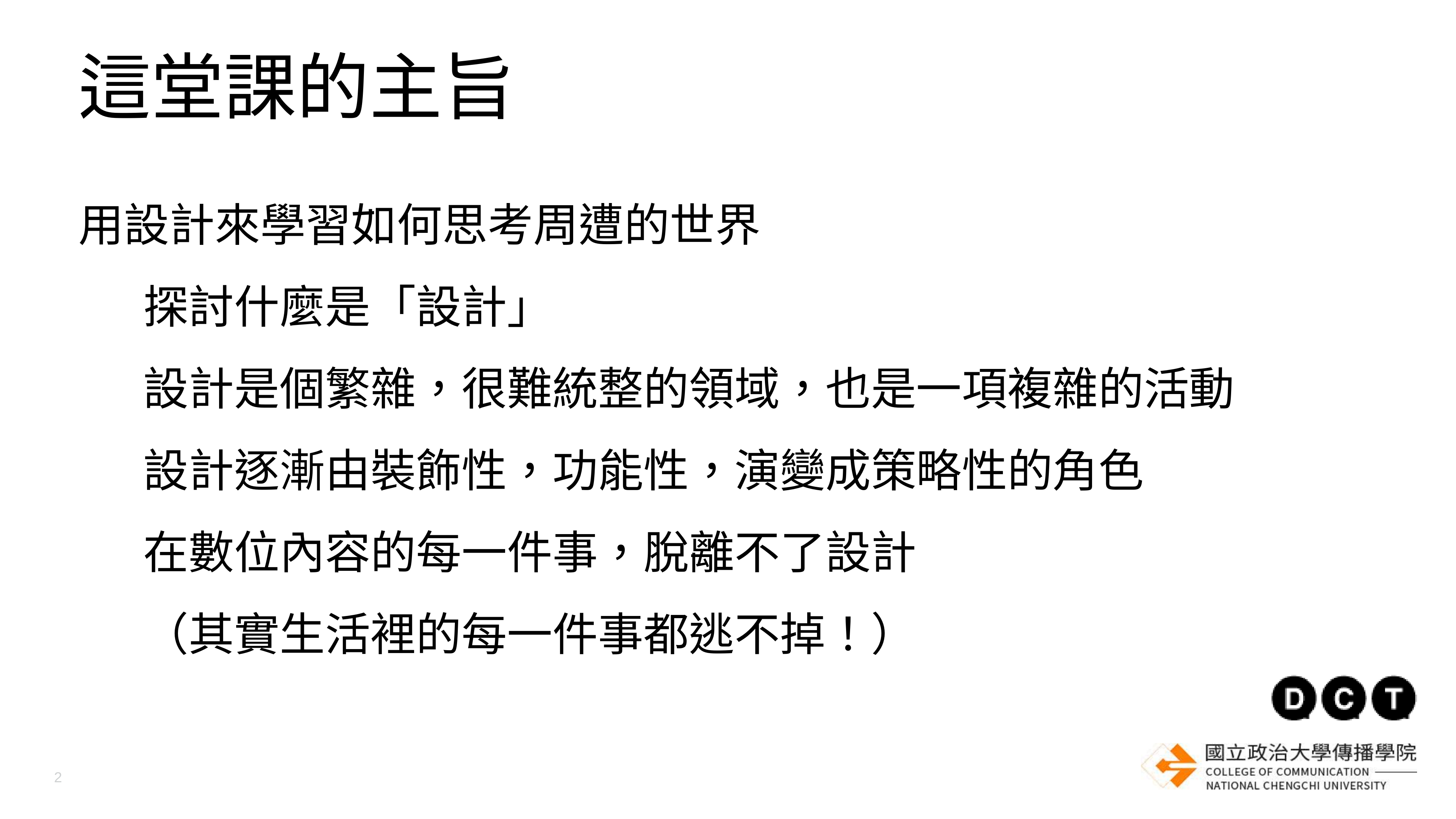

這堂課的主旨
用設計來學習如何思考周遭的世界
探討什麼是「設計」
設計是個繁雜，很難統整的領域，也是一項複雜的活動
設計逐漸由裝飾性，功能性，演變成策略性的角色
在數位內容的每一件事，脫離不了設計
（其實生活裡的每一件事都逃不掉！）